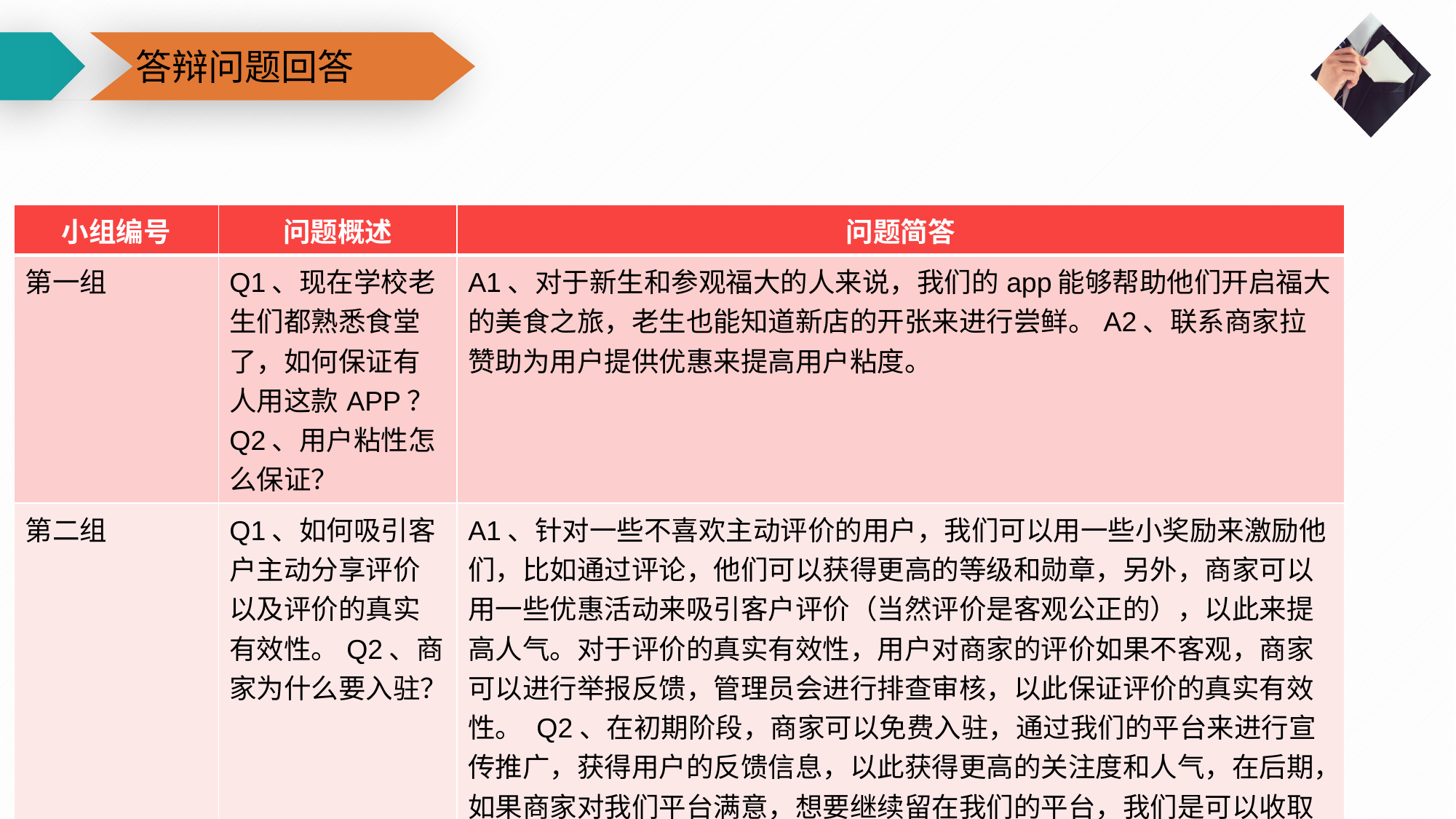

答辩问题回答
工作流程

| 小组编号 | 问题概述 | 问题简答 |
| --- | --- | --- |
| 第一组 | Q1、现在学校老生们都熟悉食堂了，如何保证有人用这款APP？Q2、用户粘性怎么保证？ | A1、对于新生和参观福大的人来说，我们的app能够帮助他们开启福大的美食之旅，老生也能知道新店的开张来进行尝鲜。A2、联系商家拉赞助为用户提供优惠来提高用户粘度。 |
| 第二组 | Q1、如何吸引客户主动分享评价以及评价的真实有效性。Q2、商家为什么要入驻？ | A1、针对一些不喜欢主动评价的用户，我们可以用一些小奖励来激励他们，比如通过评论，他们可以获得更高的等级和勋章，另外，商家可以用一些优惠活动来吸引客户评价（当然评价是客观公正的），以此来提高人气。对于评价的真实有效性，用户对商家的评价如果不客观，商家可以进行举报反馈，管理员会进行排查审核，以此保证评价的真实有效性。 Q2、在初期阶段，商家可以免费入驻，通过我们的平台来进行宣传推广，获得用户的反馈信息，以此获得更高的关注度和人气，在后期，如果商家对我们平台满意，想要继续留在我们的平台，我们是可以收取相应的费用，这样可以实现双方共赢，互利互助！ |